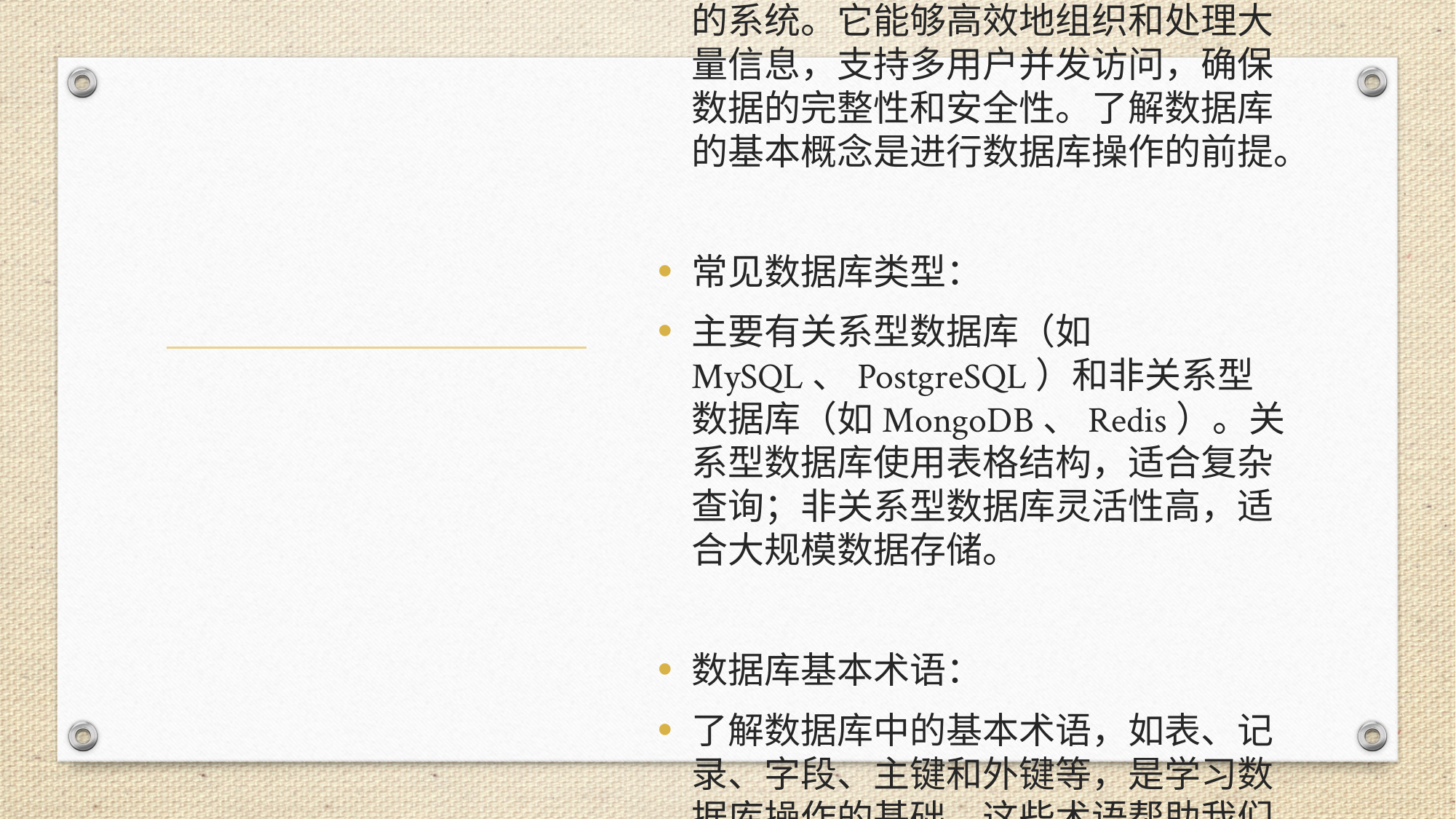

数据库概述：
数据库是用于存储、管理和检索数据的系统。它能够高效地组织和处理大量信息，支持多用户并发访问，确保数据的完整性和安全性。了解数据库的基本概念是进行数据库操作的前提。

常见数据库类型：
主要有关系型数据库（如MySQL、PostgreSQL）和非关系型数据库（如MongoDB、Redis）。关系型数据库使用表格结构，适合复杂查询；非关系型数据库灵活性高，适合大规模数据存储。

数据库基本术语：
了解数据库中的基本术语，如表、记录、字段、主键和外键等，是学习数据库操作的基础。这些术语帮助我们理解数据的组织方式和如何进行有效的查询与管理。
#